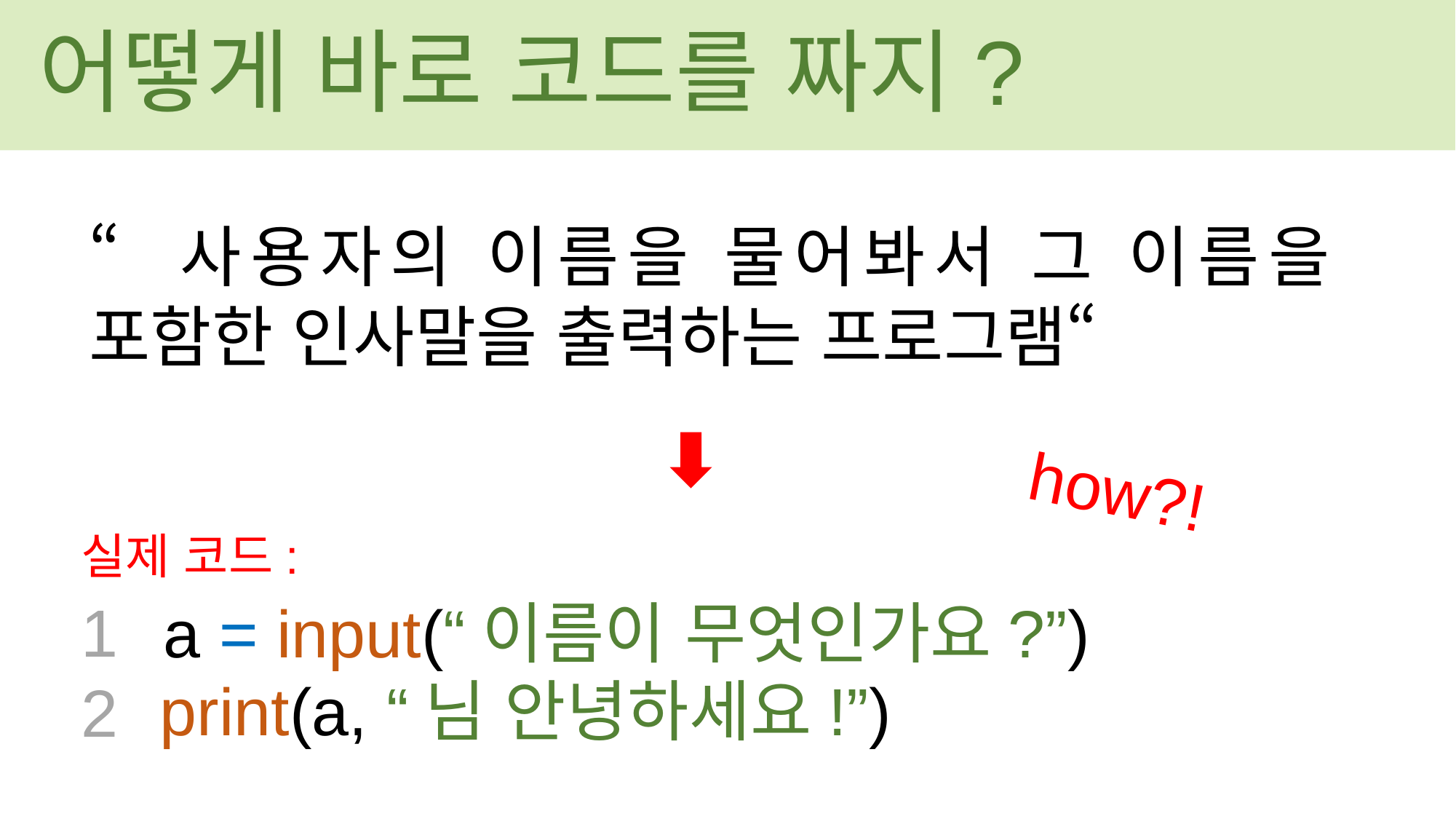

어떻게 바로 코드를 짜지?
“사용자의 이름을 물어봐서 그 이름을 포함한 인사말을 출력하는 프로그램“

how?!
실제 코드:
1
2
a = input(“이름이 무엇인가요?”)
print(a, “님 안녕하세요!”)